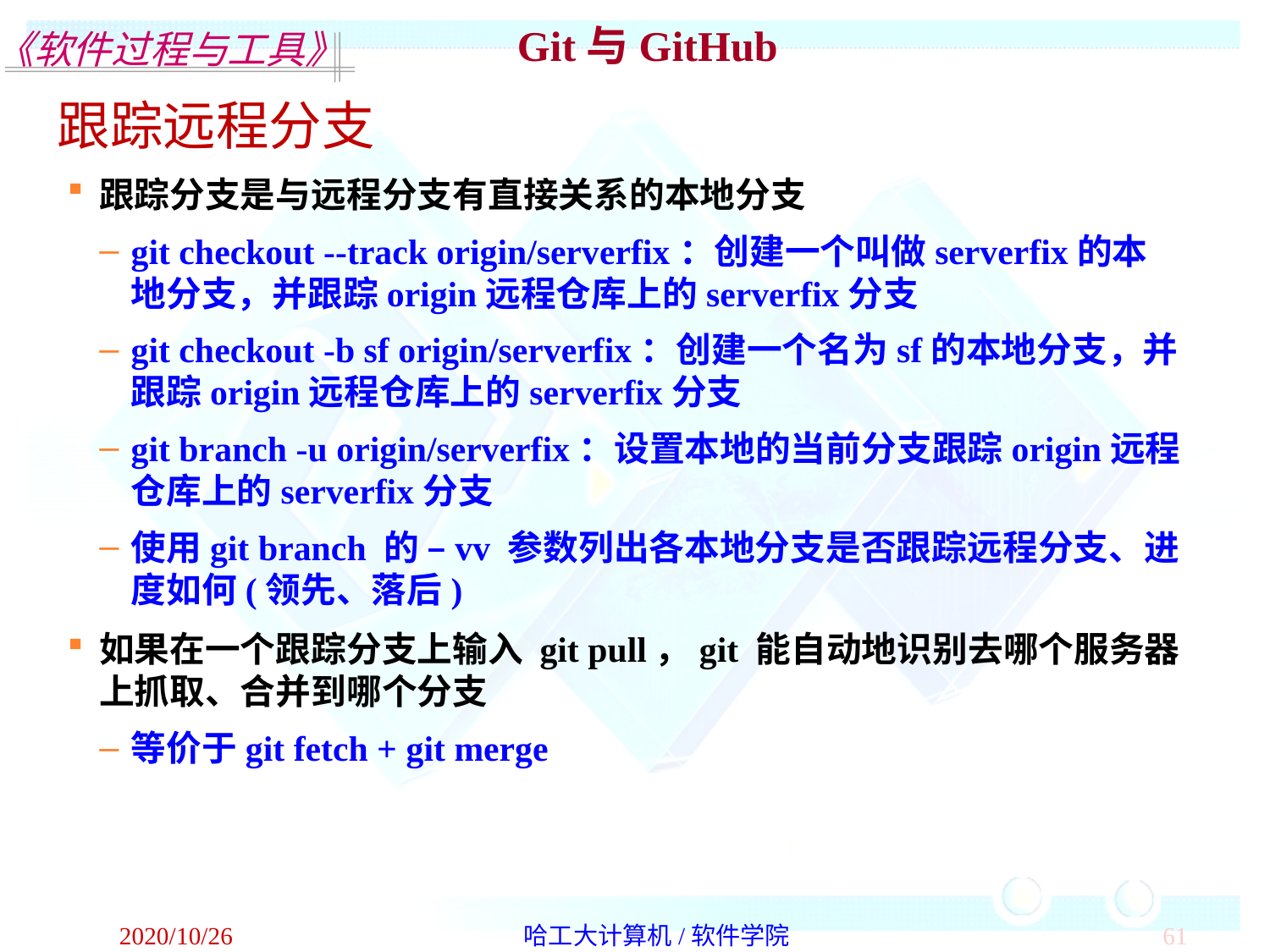

Git与GitHub
跟踪远程分支
跟踪分支是与远程分支有直接关系的本地分支
git checkout --track origin/serverfix：创建一个叫做serverfix的本地分支，并跟踪origin远程仓库上的serverfix分支
git checkout -b sf origin/serverfix：创建一个名为sf的本地分支，并跟踪origin远程仓库上的serverfix分支
git branch -u origin/serverfix：设置本地的当前分支跟踪origin远程仓库上的serverfix分支
使用git branch 的 –vv 参数列出各本地分支是否跟踪远程分支、进度如何(领先、落后)
如果在一个跟踪分支上输入 git pull，git 能自动地识别去哪个服务器上抓取、合并到哪个分支
等价于git fetch + git merge